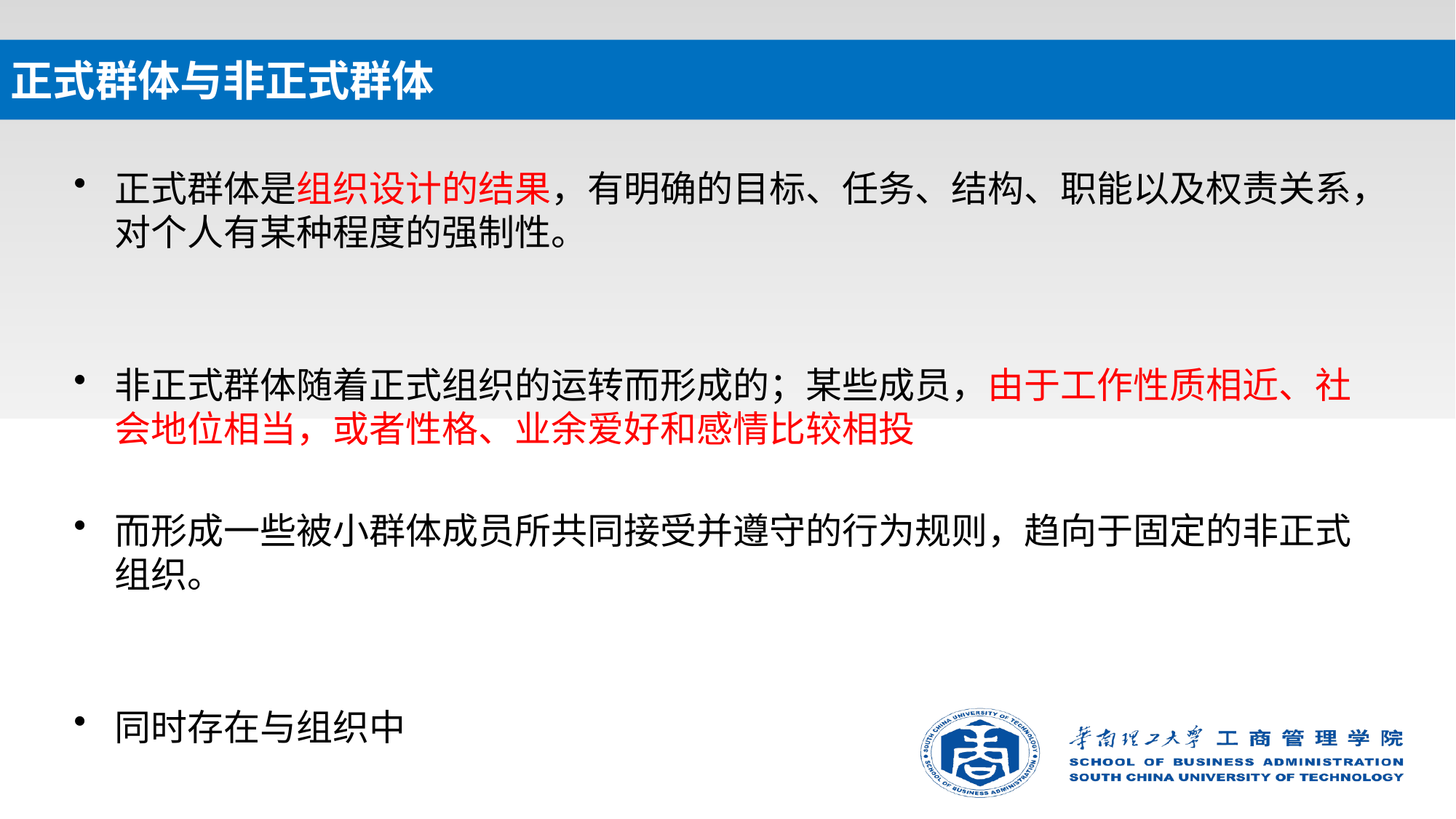

# 正式群体与非正式群体
正式群体是组织设计的结果，有明确的目标、任务、结构、职能以及权责关系，对个人有某种程度的强制性。

非正式群体随着正式组织的运转而形成的；某些成员，由于工作性质相近、社会地位相当，或者性格、业余爱好和感情比较相投

而形成一些被小群体成员所共同接受并遵守的行为规则，趋向于固定的非正式组织。

同时存在与组织中